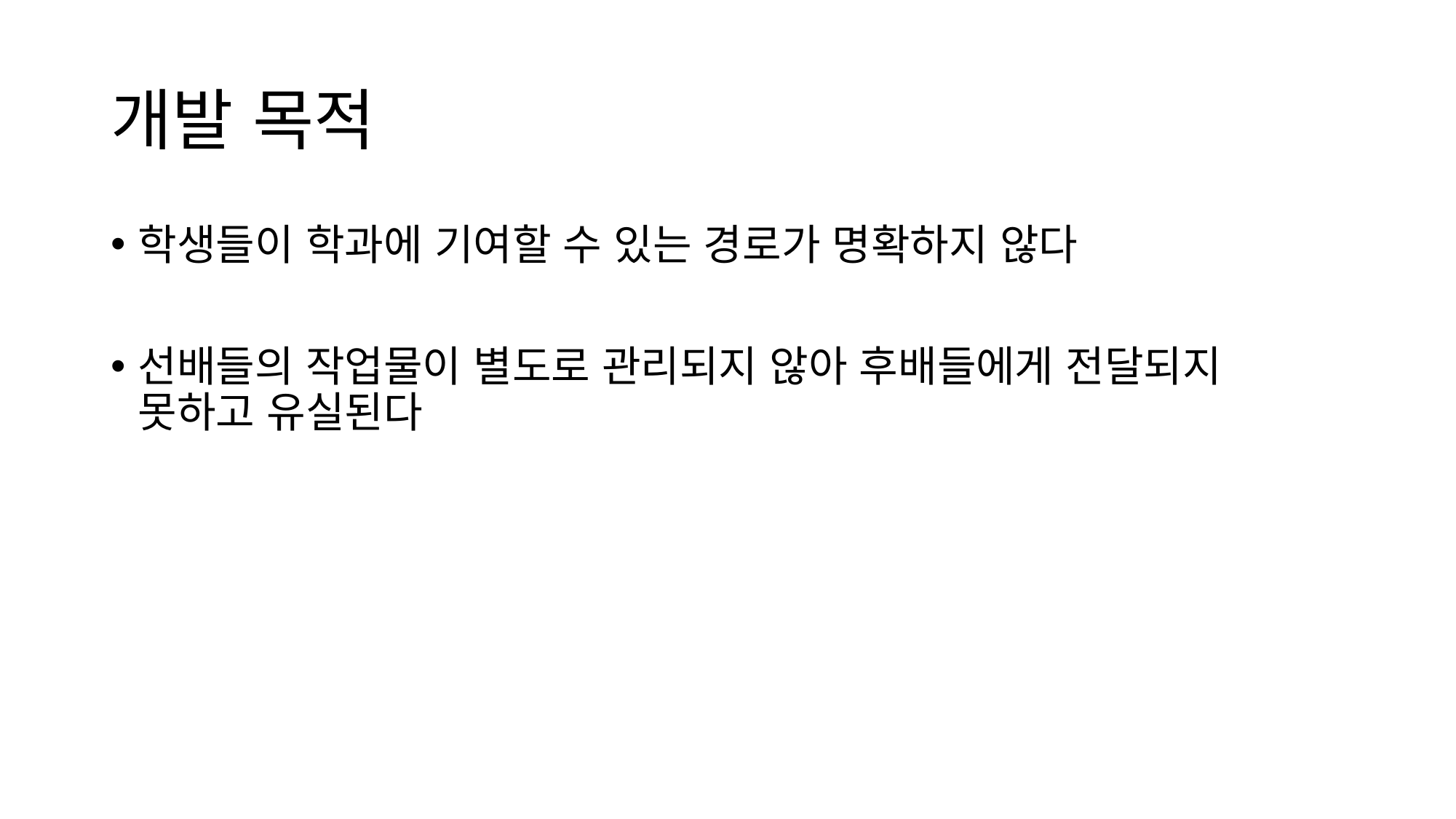

# 개발 목적
학생들이 학과에 기여할 수 있는 경로가 명확하지 않다

선배들의 작업물이 별도로 관리되지 않아 후배들에게 전달되지 못하고 유실된다